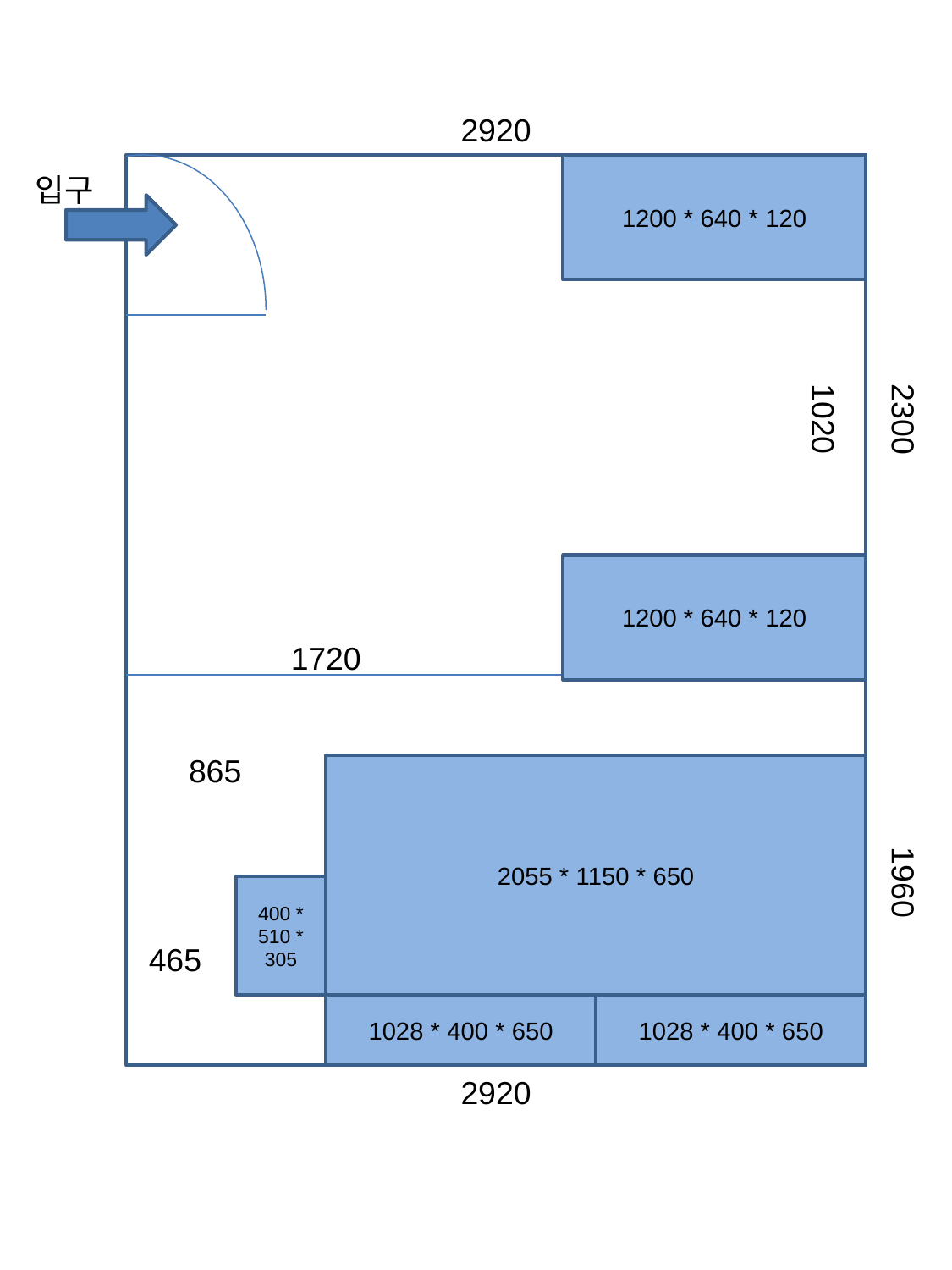

2920

1200 * 640 * 120
입구

1020
2300
1200 * 640 * 120
1720
865
2055 * 1150 * 650
1960
400 * 510 * 305
465
1028 * 400 * 650
1028 * 400 * 650
2920